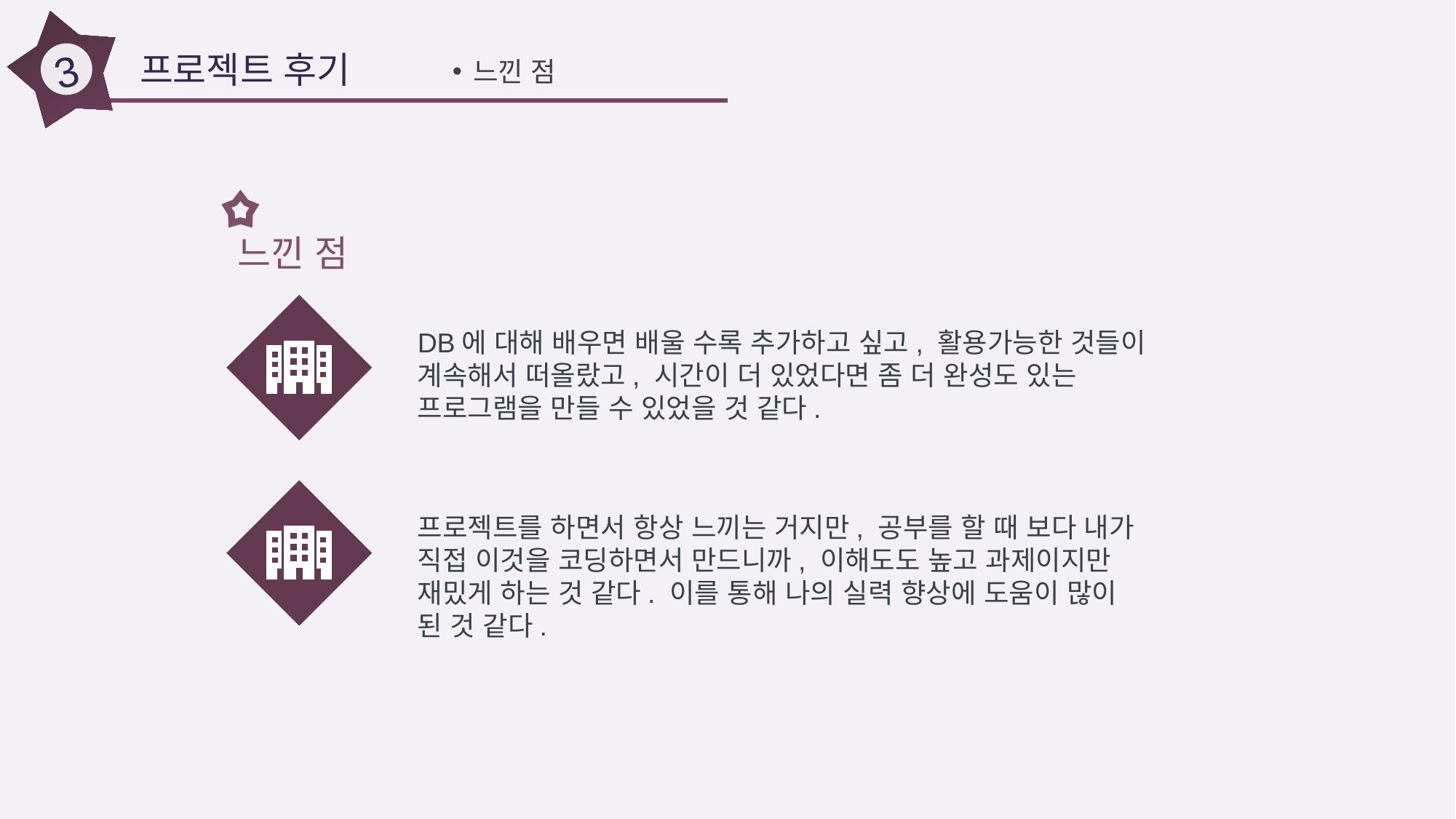

3
프로젝트 후기
느낀 점

느낀 점

DB에 대해 배우면 배울 수록 추가하고 싶고, 활용가능한 것들이 계속해서 떠올랐고, 시간이 더 있었다면 좀 더 완성도 있는 프로그램을 만들 수 있었을 것 같다.

프로젝트를 하면서 항상 느끼는 거지만, 공부를 할 때 보다 내가 직접 이것을 코딩하면서 만드니까, 이해도도 높고 과제이지만 재밌게 하는 것 같다. 이를 통해 나의 실력 향상에 도움이 많이 된 것 같다.